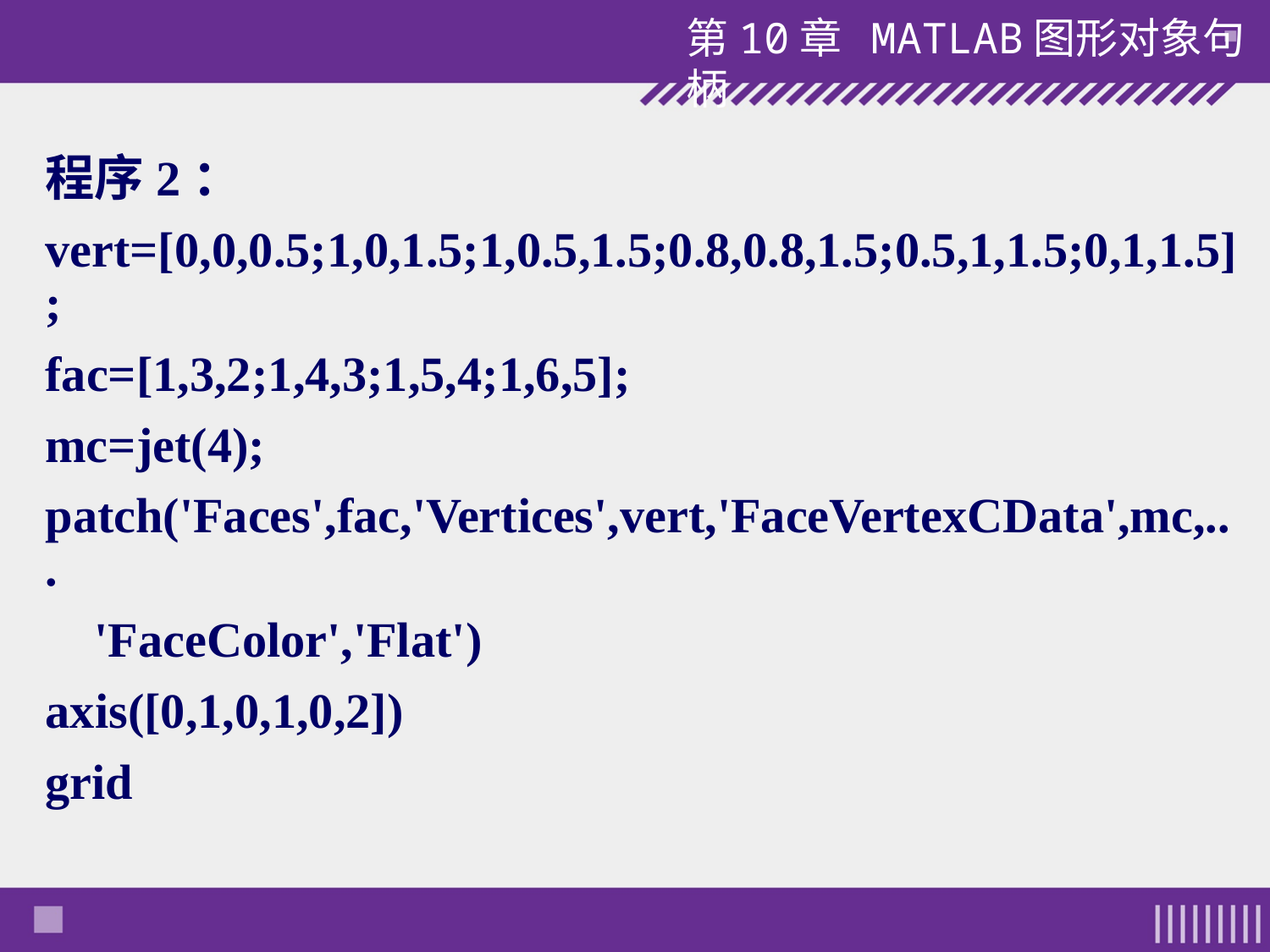

程序2：
vert=[0,0,0.5;1,0,1.5;1,0.5,1.5;0.8,0.8,1.5;0.5,1,1.5;0,1,1.5];
fac=[1,3,2;1,4,3;1,5,4;1,6,5];
mc=jet(4);
patch('Faces',fac,'Vertices',vert,'FaceVertexCData',mc,...
    'FaceColor','Flat')
axis([0,1,0,1,0,2])
grid